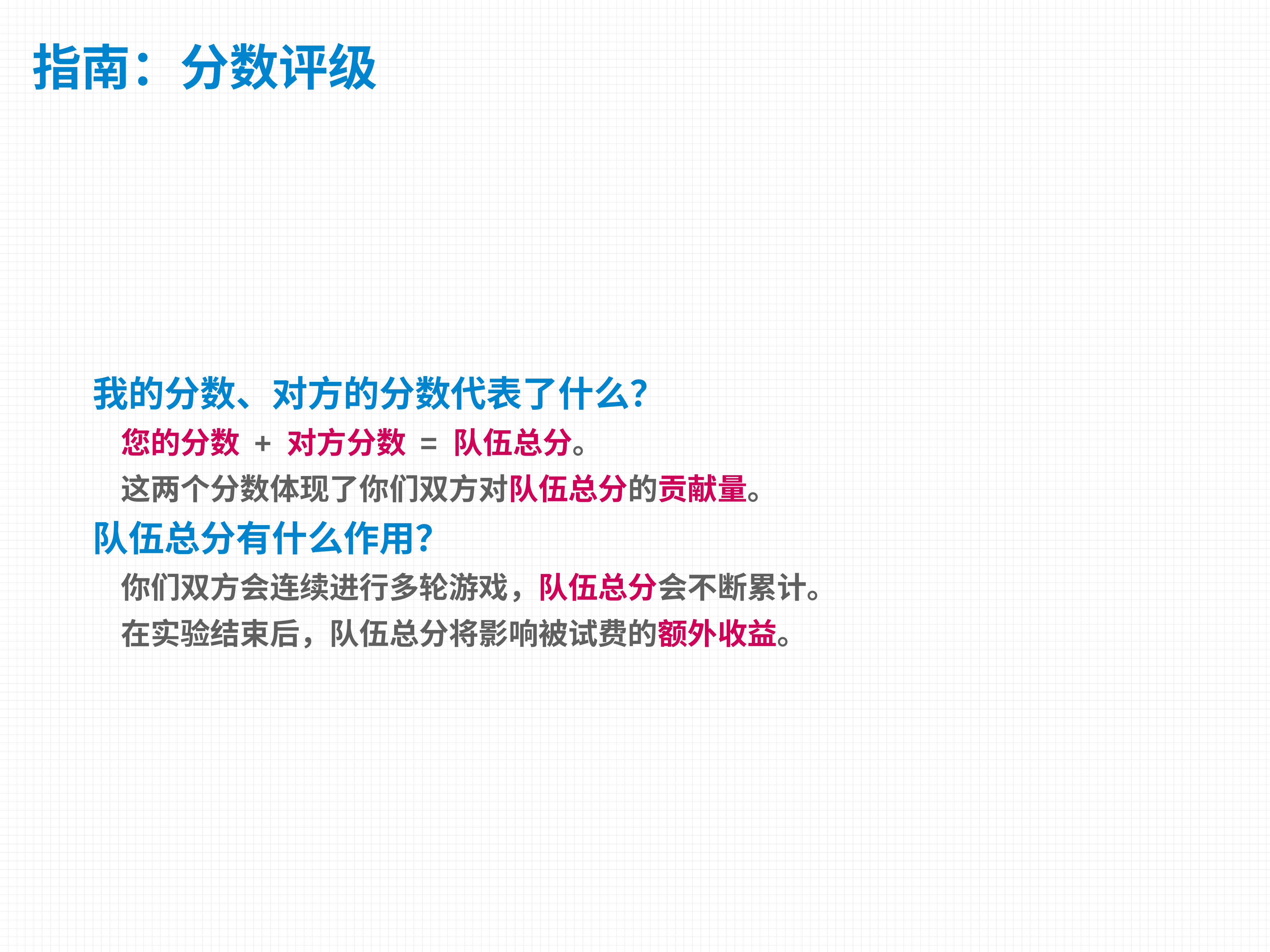

# 指南：分数评级
我的分数、对方的分数代表了什么？
您的分数 + 对方分数 = 队伍总分。
这两个分数体现了你们双方对队伍总分的贡献量。
队伍总分有什么作用？
你们双方会连续进行多轮游戏，队伍总分会不断累计。
在实验结束后，队伍总分将影响被试费的额外收益。